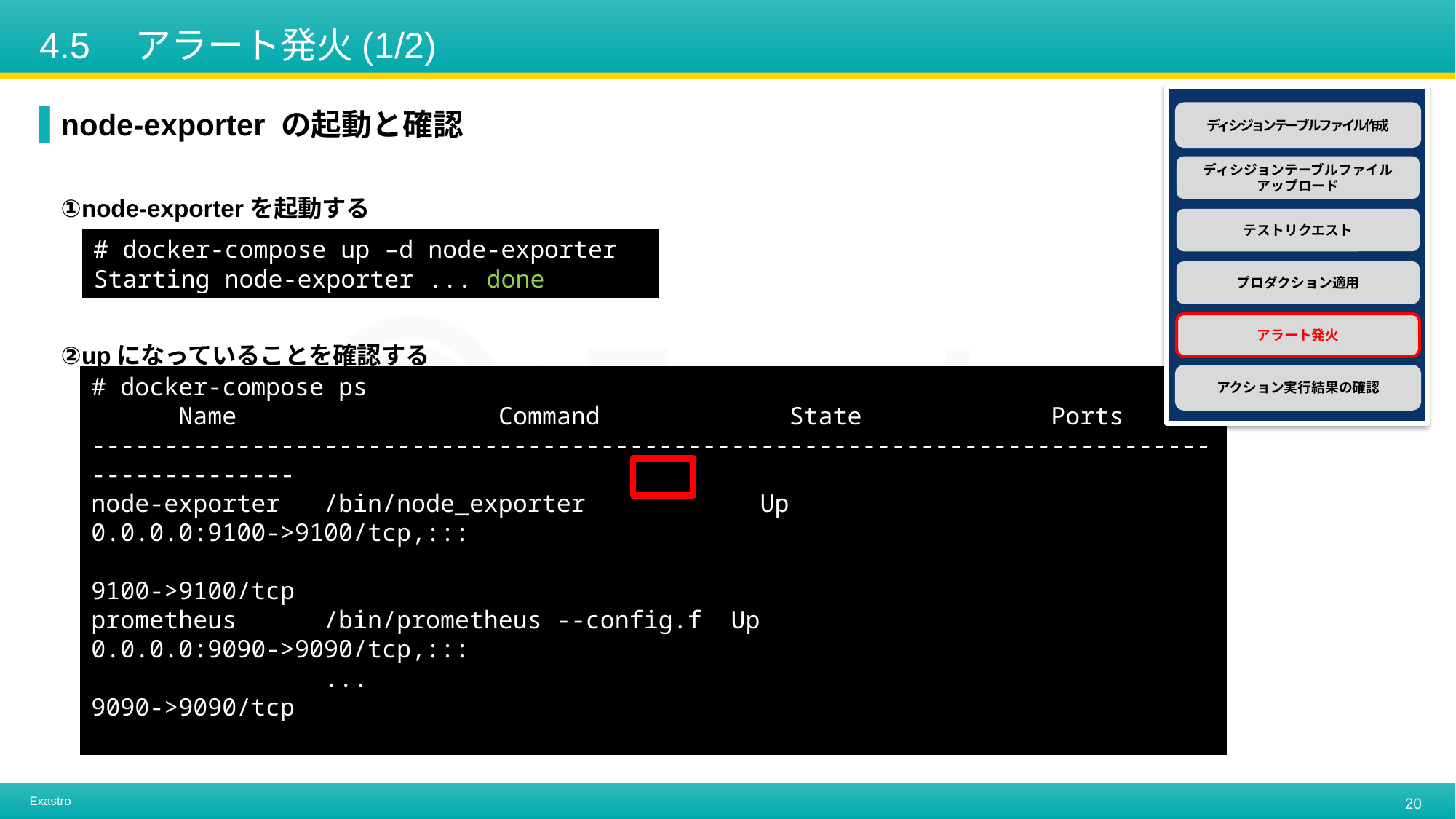

# 4.5　アラート発火(1/2)

ディシジョンテーブルファイル作成
ディシジョンテーブルファイル
アップロード
テストリクエスト
プロダクション適用
アラート発火
アクション実行結果の確認
node-exporter の起動と確認

①node-exporterを起動する

②upになっていることを確認する

# docker-compose up –d node-exporter
Starting node-exporter ... done
# docker-compose ps
      Name                  Command             State             Ports
-------------------------------------------------------------------------------------------
node-exporter   /bin/node_exporter            Up      0.0.0.0:9100->9100/tcp,:::
                                                                         9100->9100/tcp
prometheus      /bin/prometheus --config.f  Up      0.0.0.0:9090->9090/tcp,:::
                ...                                                      9090->9090/tcp